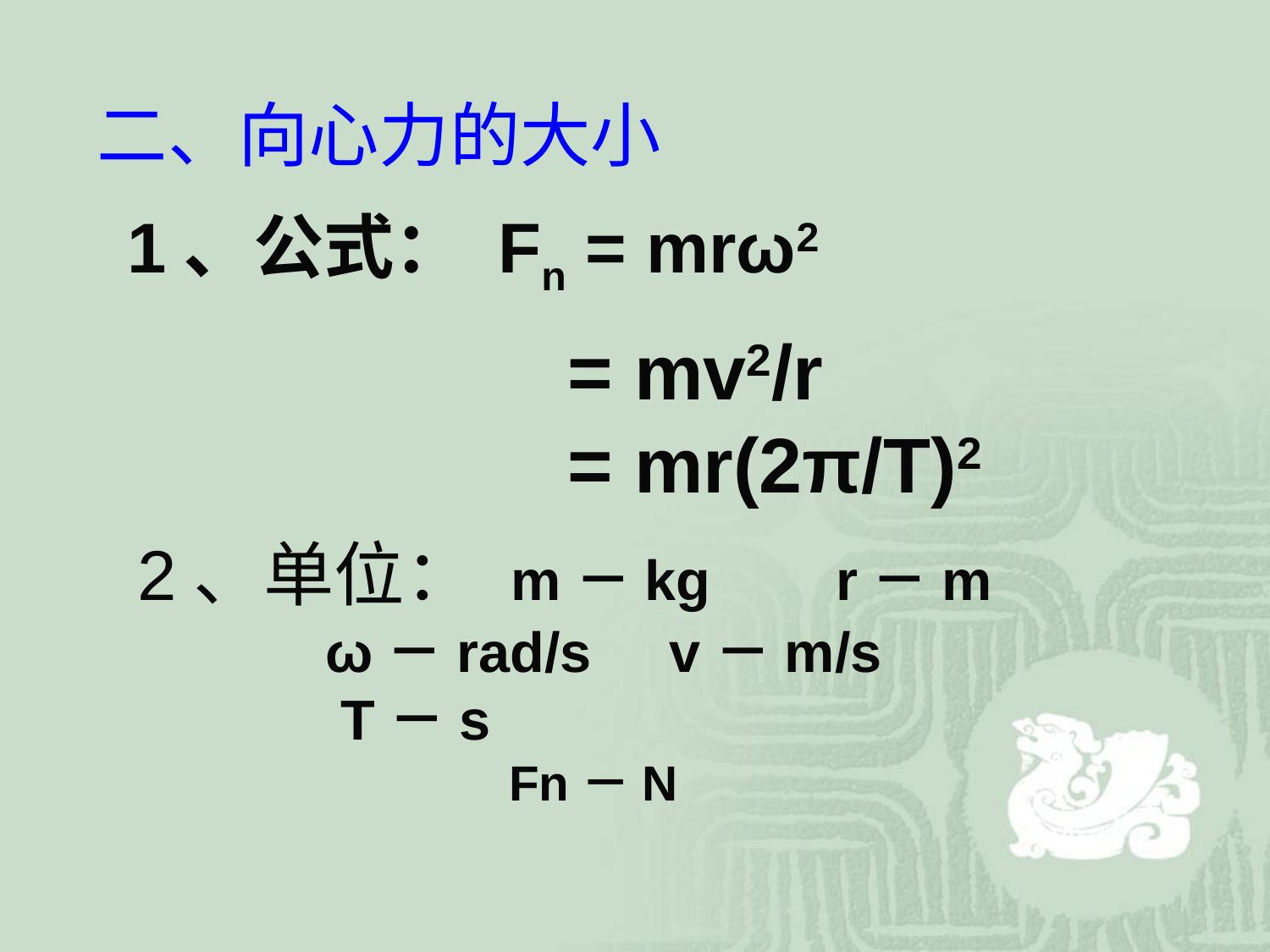

二、向心力的大小
1、公式： Fn = mrω2
= mv2/r
= mr(2π/T)2
2、单位： m－kg        r－m
            ω－rad/s     v－m/s
             T－s
                           Fn－N